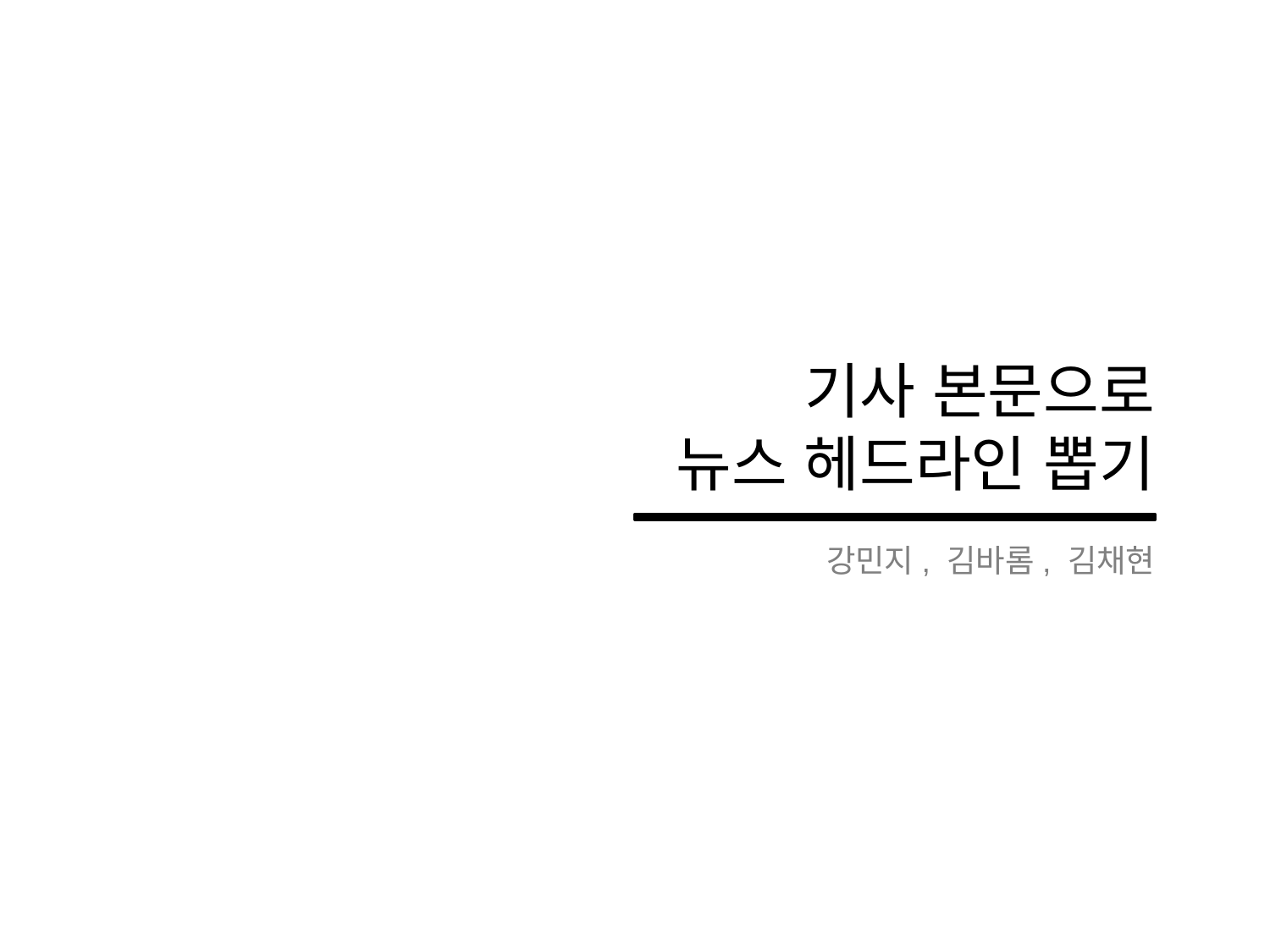

# 기사 본문으로 뉴스 헤드라인 뽑기

강민지, 김바롬, 김채현